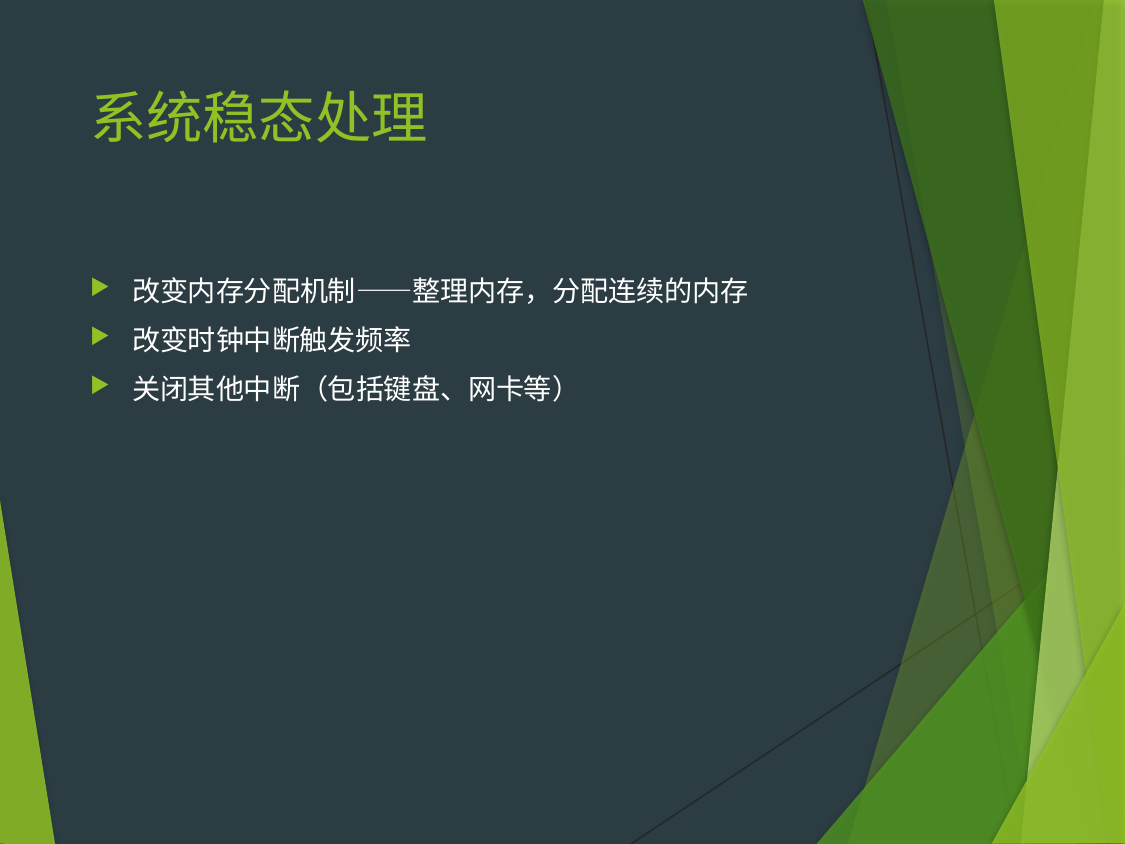

# 系统稳态处理
改变内存分配机制——整理内存，分配连续的内存
改变时钟中断触发频率
关闭其他中断（包括键盘、网卡等）